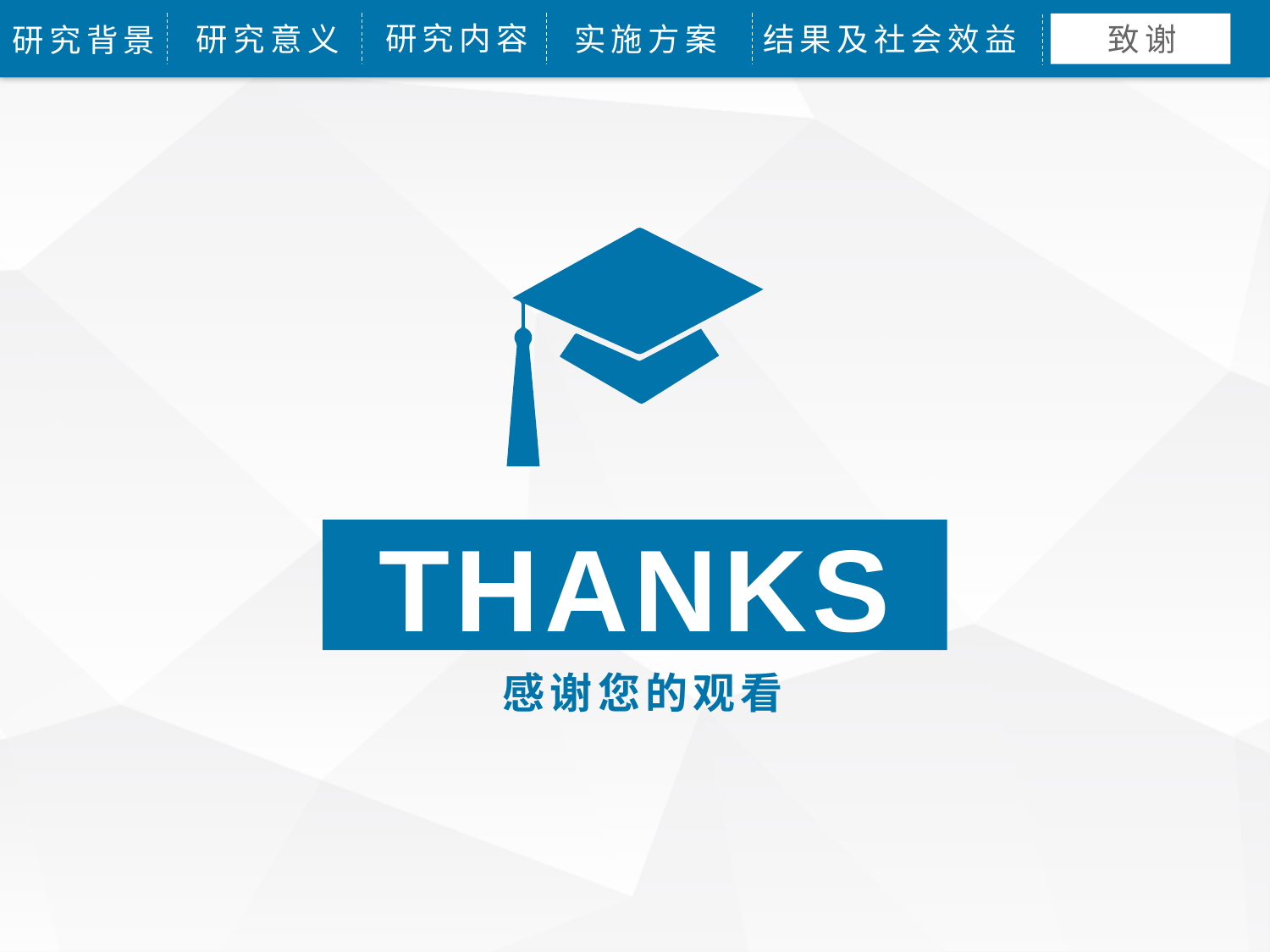

研究内容
研究意义
实施方案
结果及社会效益
   致谢
研究背景

THANKS
感谢您的观看